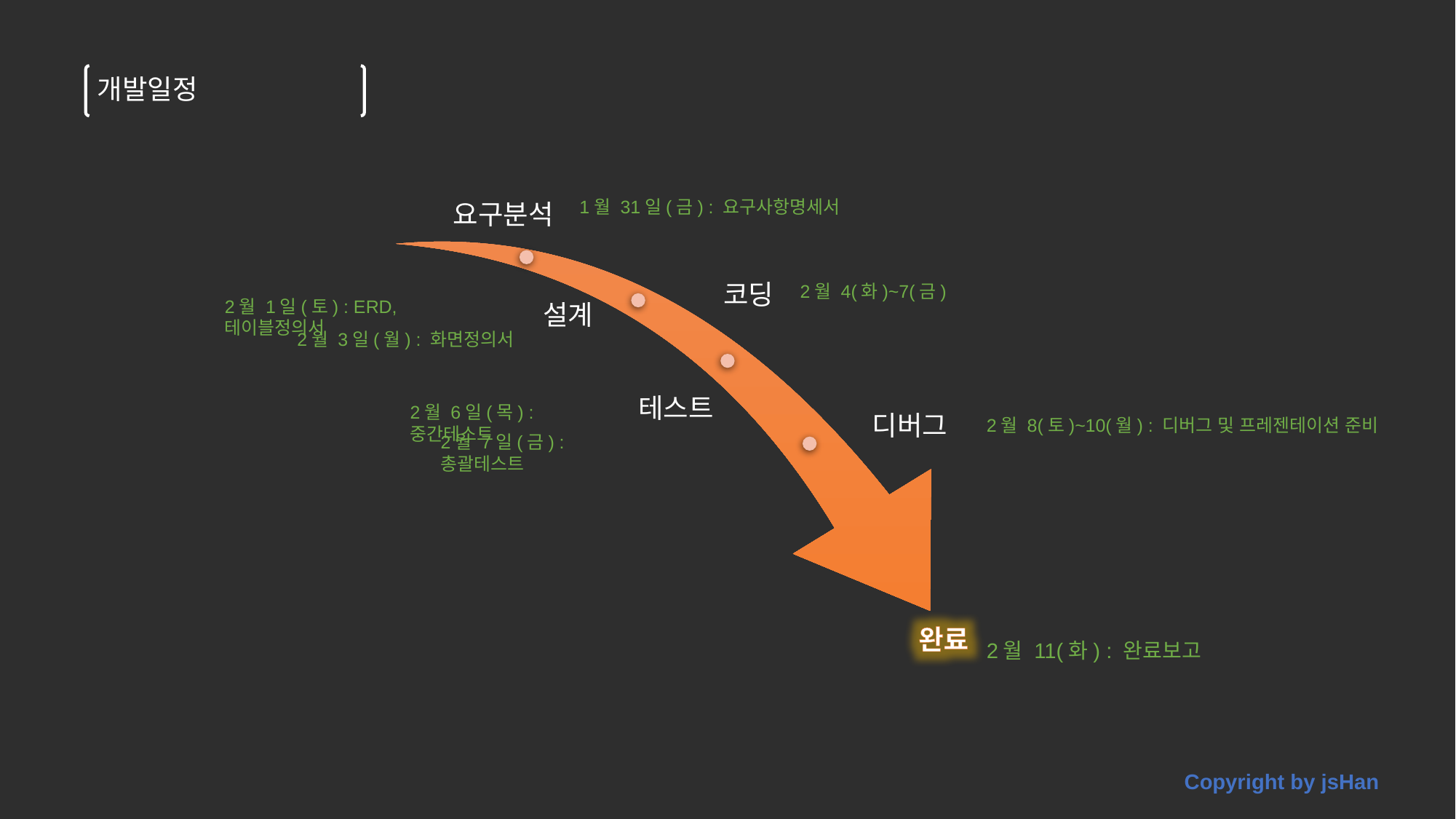

개발일정
요구분석
코딩
설계
테스트
디버그
완료
1월 31일(금) : 요구사항명세서
2월 4(화)~7(금)
2월 1일(토) : ERD, 테이블정의서
2월 3일(월) : 화면정의서
2월 6일(목) : 중간테스트
2월 8(토)~10(월) : 디버그 및 프레젠테이션 준비
2월 7일(금) : 총괄테스트
2월 11(화) : 완료보고